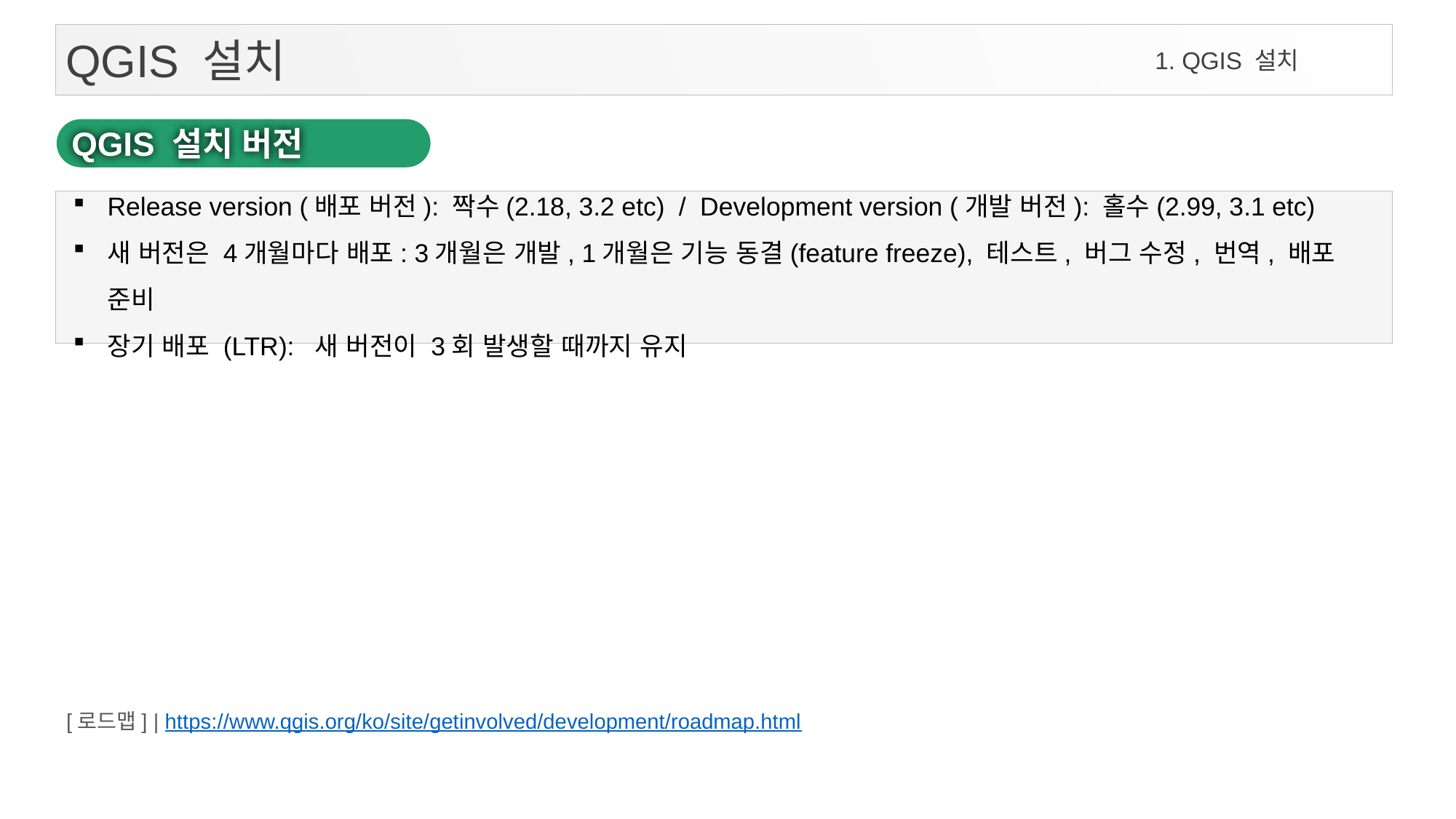

QGIS 설치
1. QGIS 설치

QGIS 설치 버전

Release version (배포 버전): 짝수(2.18, 3.2 etc)  /  Development version (​개발 버전): 홀수(2.99, 3.1 etc)
새 버전은 4개월마다 배포: 3개월은 개발, 1개월은 기능 동결(feature freeze), 테스트, 버그 수정, 번역, 배포 준비
장기 배포 (LTR):  새 버전이 3회 발생할 때까지 유지
[로드맵] | https://www.qgis.org/ko/site/getinvolved/development/roadmap.html